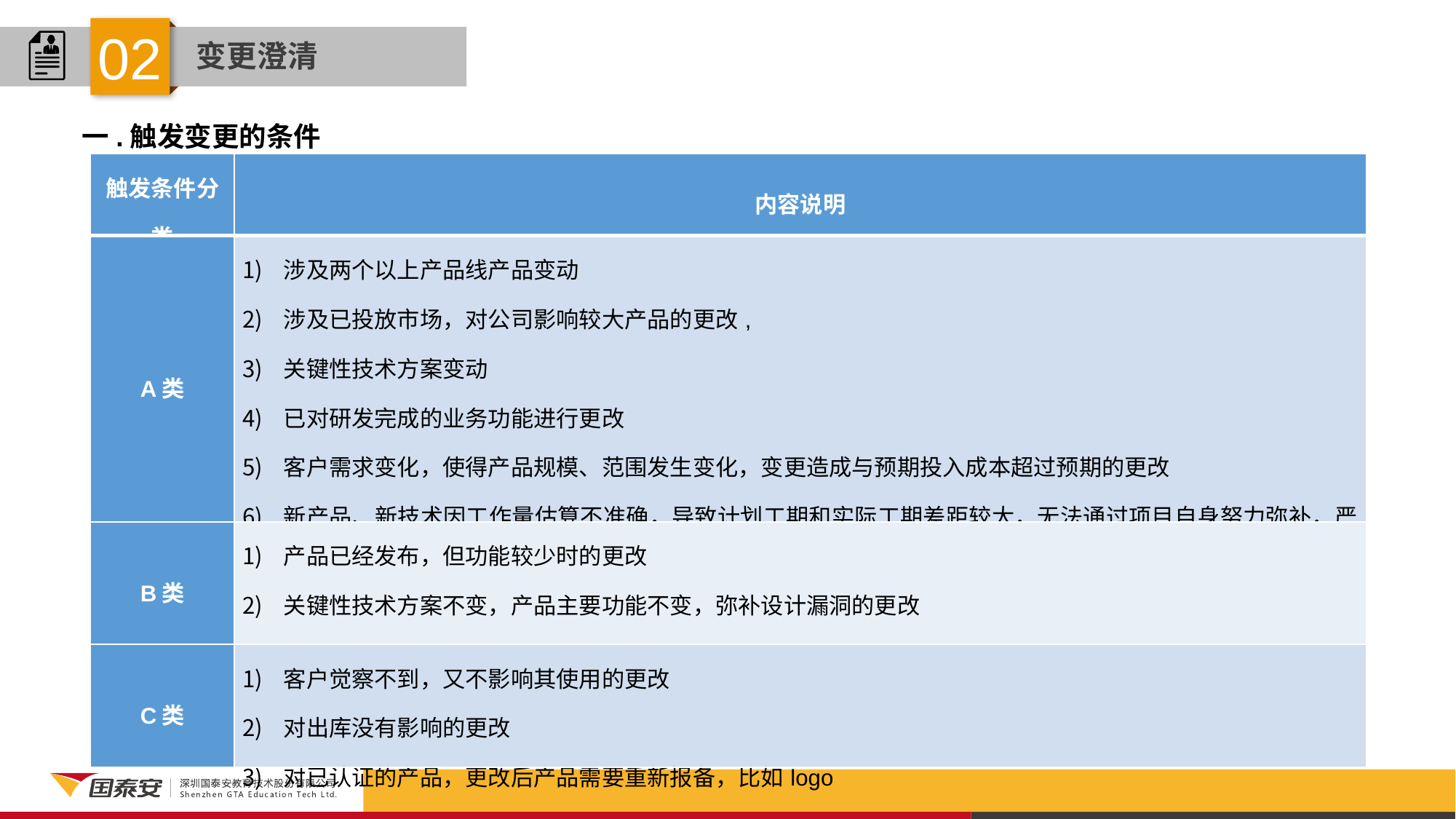

02

变更澄清

一.触发变更的条件
| 触发条件分类 | 内容说明 |
| --- | --- |
| A类 | 涉及两个以上产品线产品变动 涉及已投放市场，对公司影响较大产品的更改, 关键性技术方案变动 已对研发完成的业务功能进行更改 客户需求变化，使得产品规模、范围发生变化，变更造成与预期投入成本超过预期的更改 新产品、新技术因工作量估算不准确，导致计划工期和实际工期差距较大，无法通过项目自身努力弥补，严重影响项目进度的更改 |
| B类 | 产品已经发布，但功能较少时的更改 关键性技术方案不变，产品主要功能不变，弥补设计漏洞的更改 更改导致同一产品线系列产品关联性更改 |
| C类 | 客户觉察不到，又不影响其使用的更改 对出库没有影响的更改 对已认证的产品，更改后产品需要重新报备，比如logo |